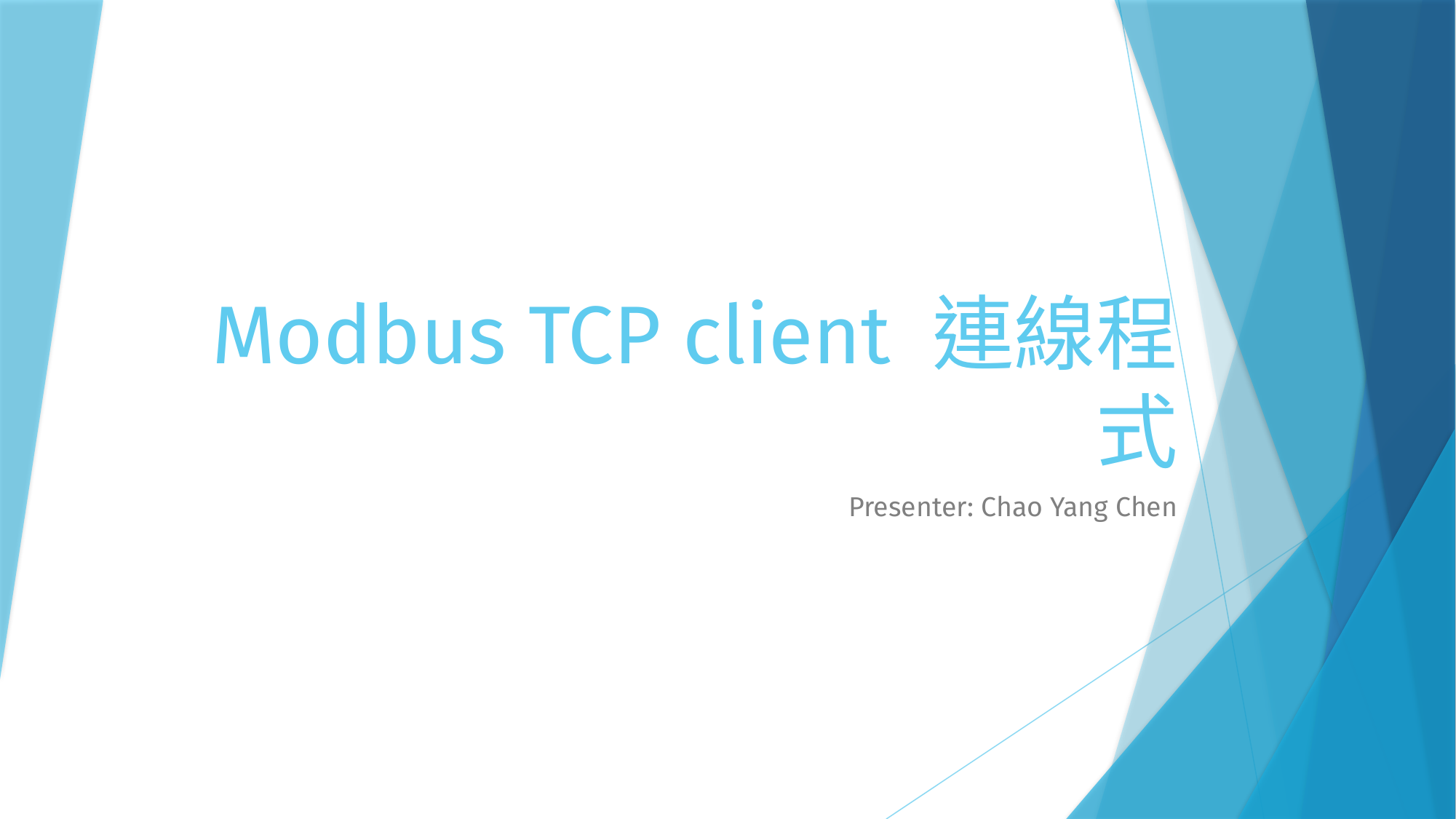

# Modbus TCP client 連線程式
Presenter: Chao Yang Chen